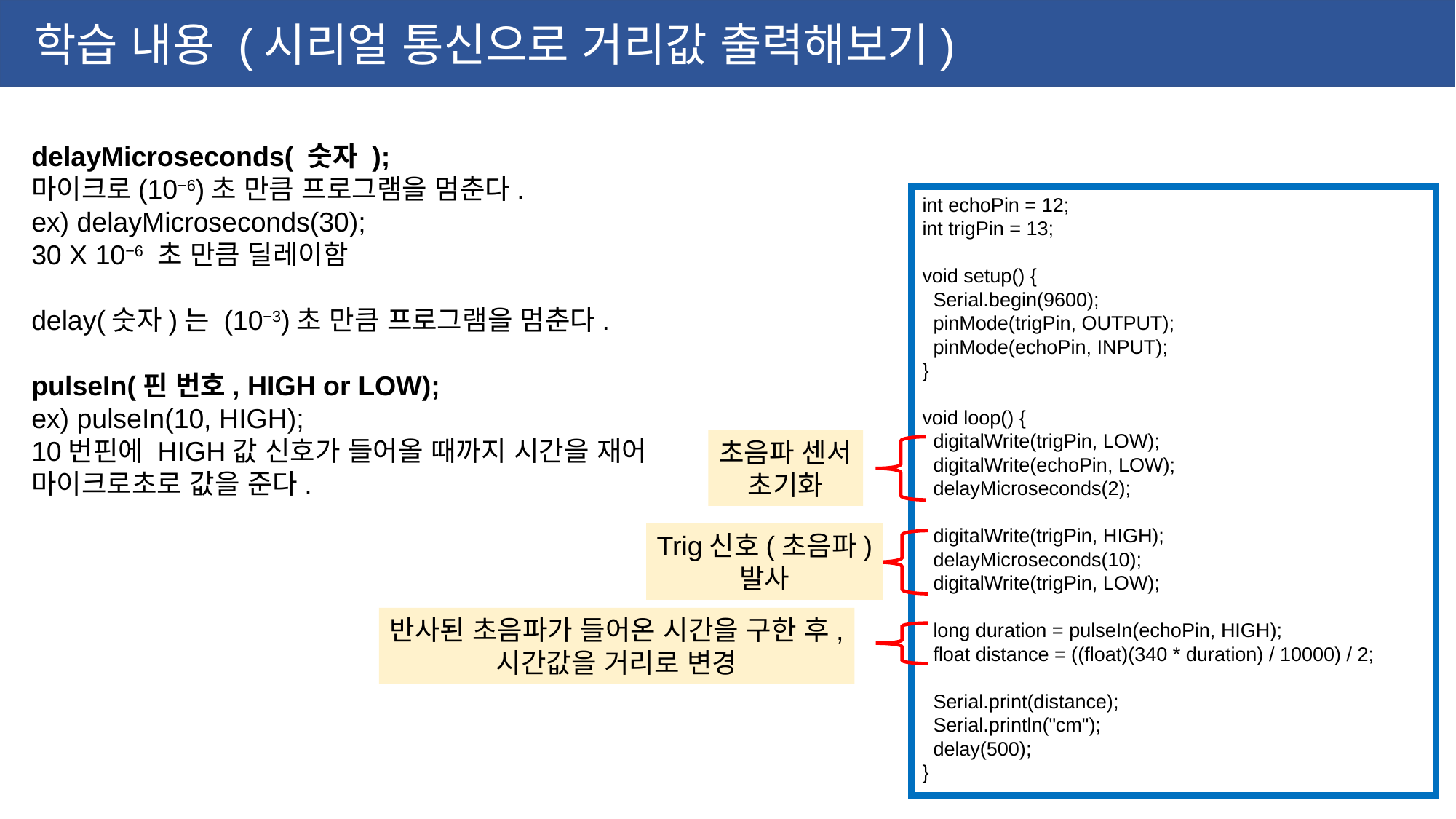

학습 내용 (시리얼 통신으로 거리값 출력해보기)
delayMicroseconds( 숫자 );
마이크로(10−6)초 만큼 프로그램을 멈춘다.
ex) delayMicroseconds(30);
30 X 10−6 초 만큼 딜레이함

delay(숫자)는 (10−3)초 만큼 프로그램을 멈춘다.

pulseIn(핀 번호, HIGH or LOW);
ex) pulseIn(10, HIGH);
10번핀에 HIGH값 신호가 들어올 때까지 시간을 재어
마이크로초로 값을 준다.

int echoPin = 12;
int trigPin = 13;

void setup() {
  Serial.begin(9600);
  pinMode(trigPin, OUTPUT);
  pinMode(echoPin, INPUT);
}

void loop() {
  digitalWrite(trigPin, LOW);
  digitalWrite(echoPin, LOW);
  delayMicroseconds(2);

  digitalWrite(trigPin, HIGH);
  delayMicroseconds(10);
  digitalWrite(trigPin, LOW);

  long duration = pulseIn(echoPin, HIGH);
  float distance = ((float)(340 * duration) / 10000) / 2;

  Serial.print(distance);
  Serial.println("cm");
  delay(500);
}
초음파 센서
초기화

Trig신호(초음파)
발사

반사된 초음파가 들어온 시간을 구한 후,
시간값을 거리로 변경